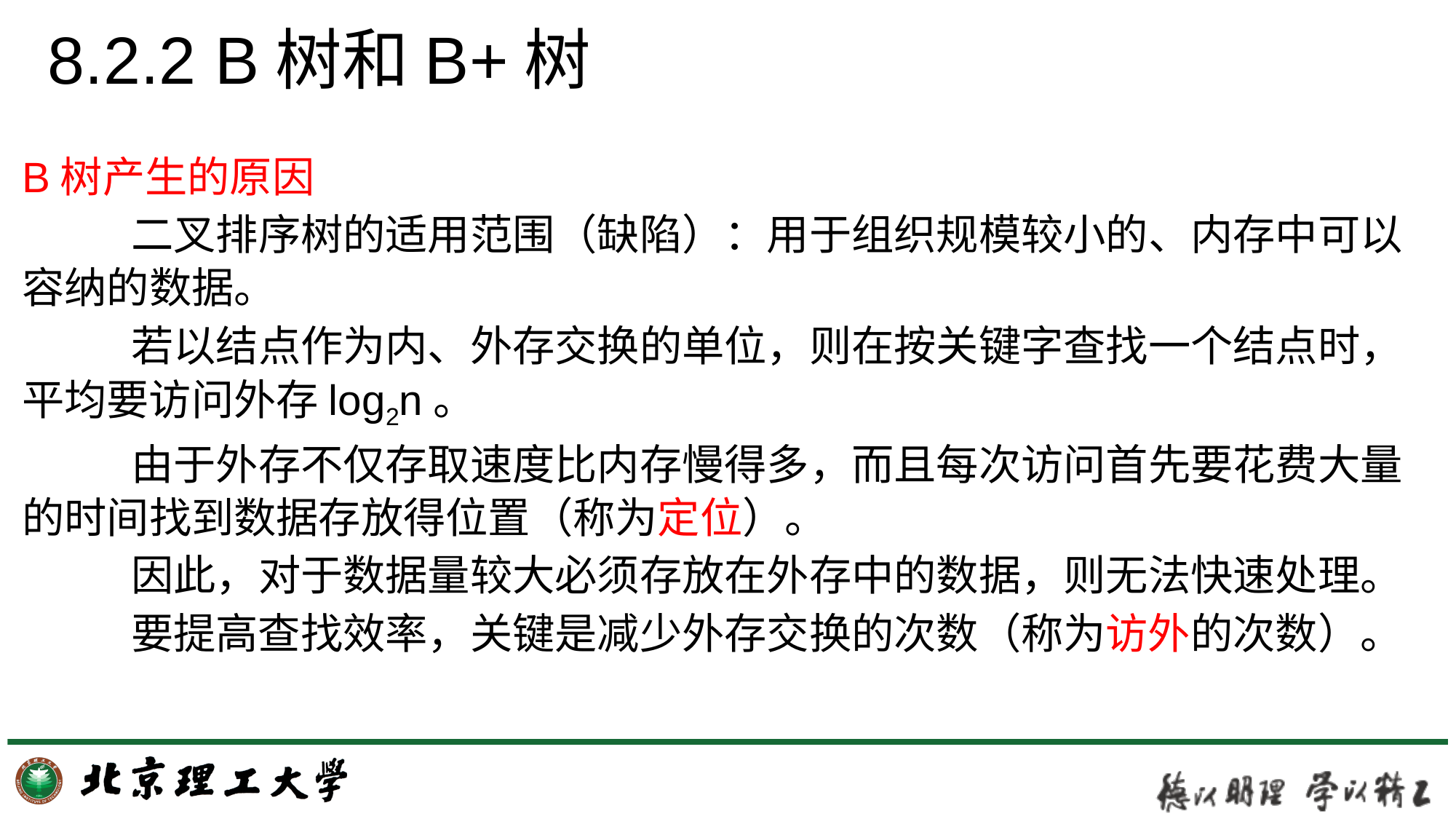

# 8.2.2 B树和B+树
B树产生的原因
	二叉排序树的适用范围（缺陷）：用于组织规模较小的、内存中可以容纳的数据。
	若以结点作为内、外存交换的单位，则在按关键字查找一个结点时，平均要访问外存log2n。
	由于外存不仅存取速度比内存慢得多，而且每次访问首先要花费大量的时间找到数据存放得位置（称为定位）。
	因此，对于数据量较大必须存放在外存中的数据，则无法快速处理。
	要提高查找效率，关键是减少外存交换的次数（称为访外的次数）。